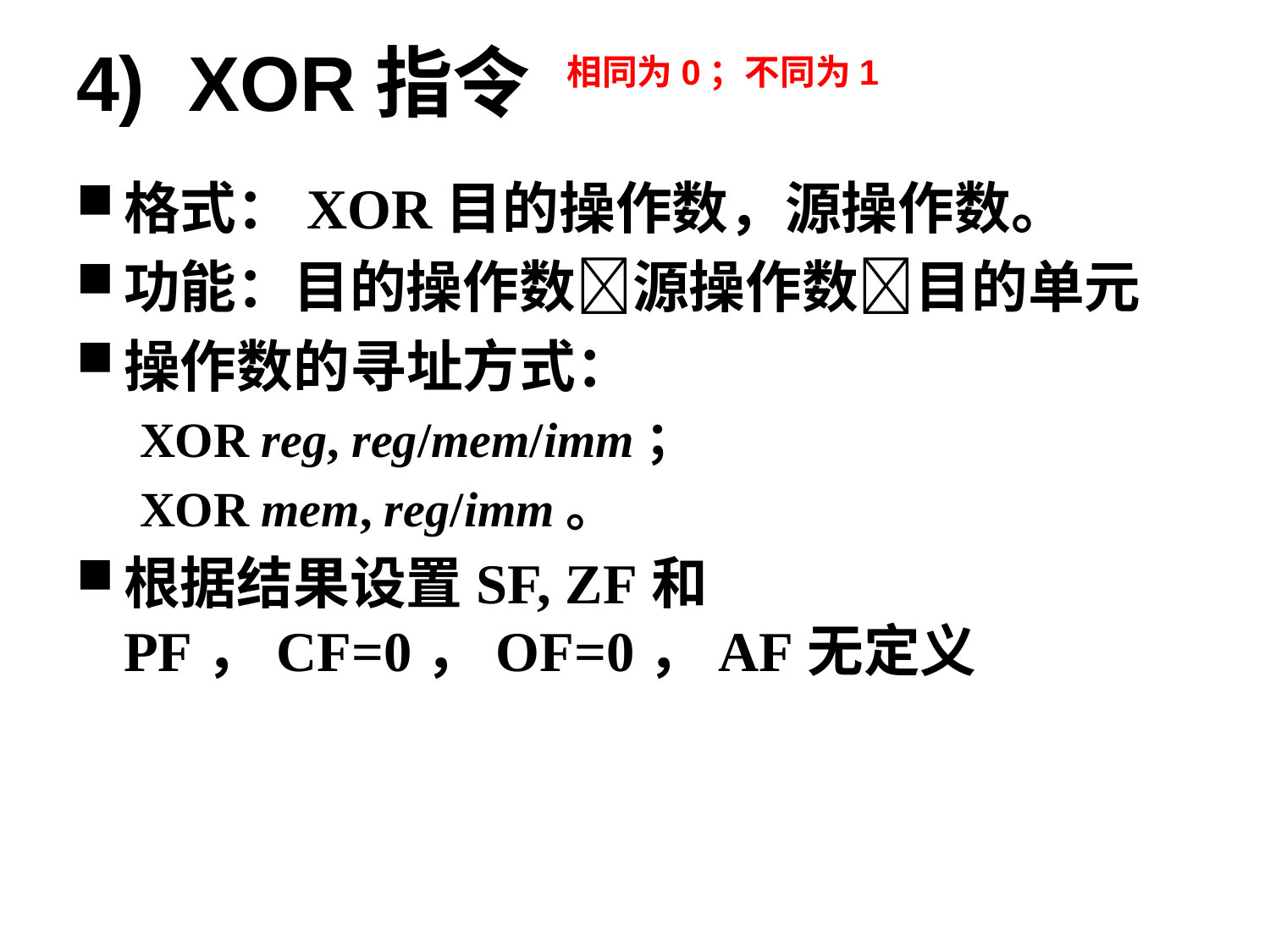

# 4)  XOR指令
相同为0；不同为1
格式：XOR目的操作数，源操作数。
功能：目的操作数∀源操作数⇒目的单元
操作数的寻址方式：
XOR reg, reg/mem/imm；
XOR mem, reg/imm。
根据结果设置SF, ZF和PF，CF=0，OF=0，AF无定义